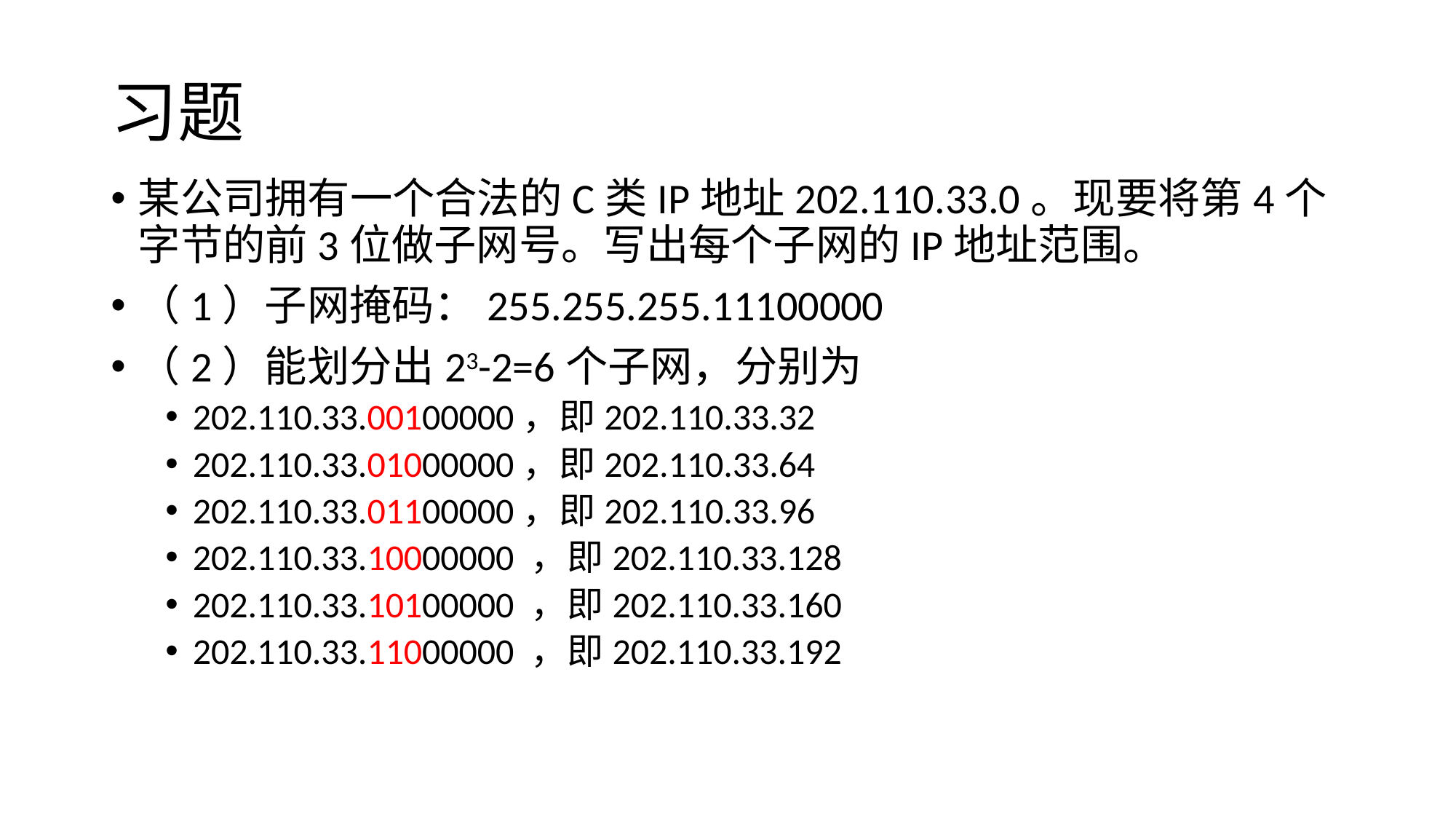

# 习题
某公司拥有一个合法的C类IP地址202.110.33.0。现要将第4个字节的前3位做子网号。写出每个子网的IP地址范围。
（1）子网掩码：255.255.255.11100000
（2）能划分出23-2=6个子网，分别为
202.110.33.00100000，即202.110.33.32
202.110.33.01000000，即202.110.33.64
202.110.33.01100000，即202.110.33.96
202.110.33.10000000 ，即202.110.33.128
202.110.33.10100000 ，即202.110.33.160
202.110.33.11000000 ，即202.110.33.192